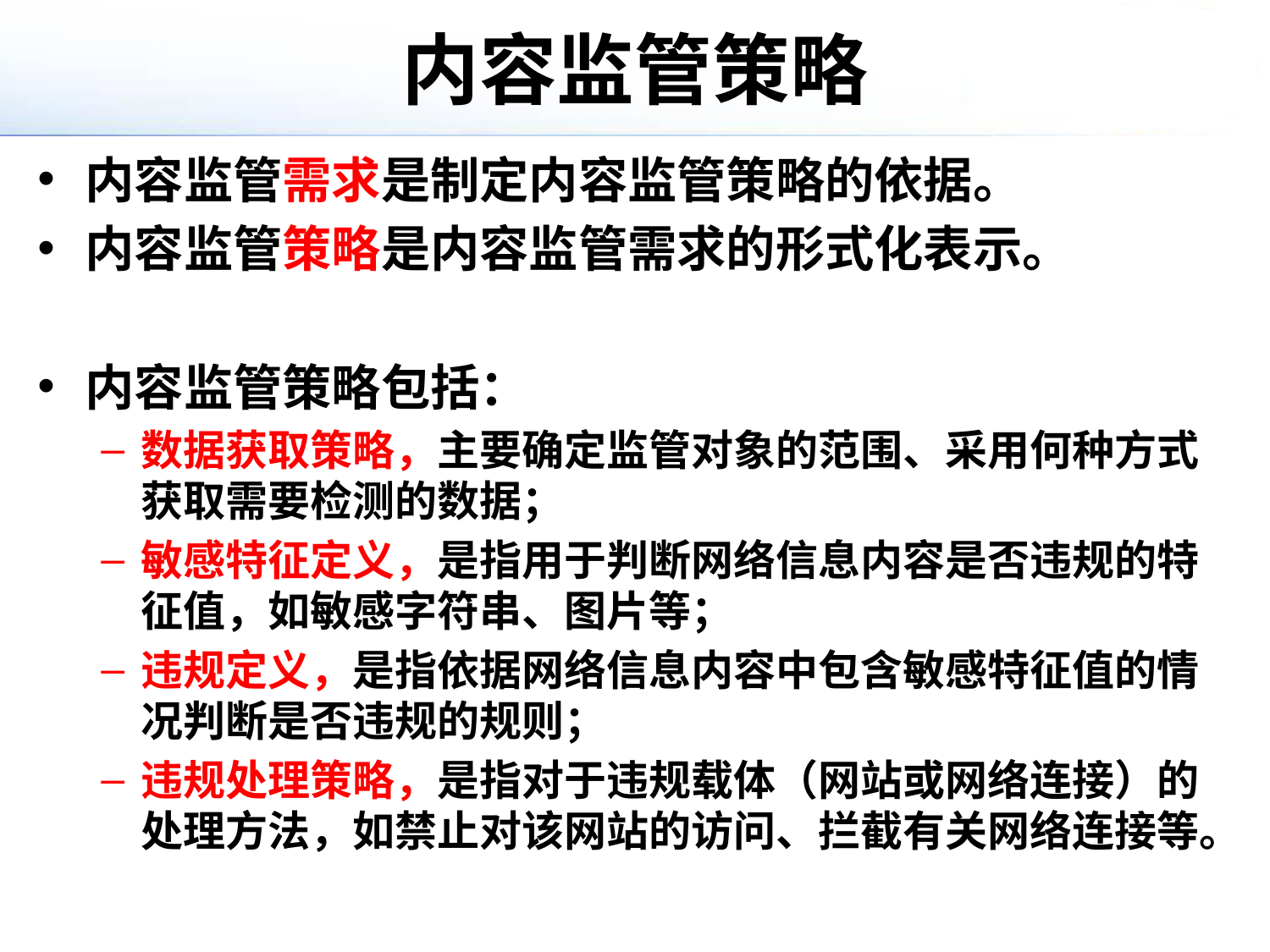

# 内容监管策略
内容监管需求是制定内容监管策略的依据。
内容监管策略是内容监管需求的形式化表示。

内容监管策略包括：
数据获取策略，主要确定监管对象的范围、采用何种方式获取需要检测的数据；
敏感特征定义，是指用于判断网络信息内容是否违规的特征值，如敏感字符串、图片等；
违规定义，是指依据网络信息内容中包含敏感特征值的情况判断是否违规的规则；
违规处理策略，是指对于违规载体（网站或网络连接）的处理方法，如禁止对该网站的访问、拦截有关网络连接等。